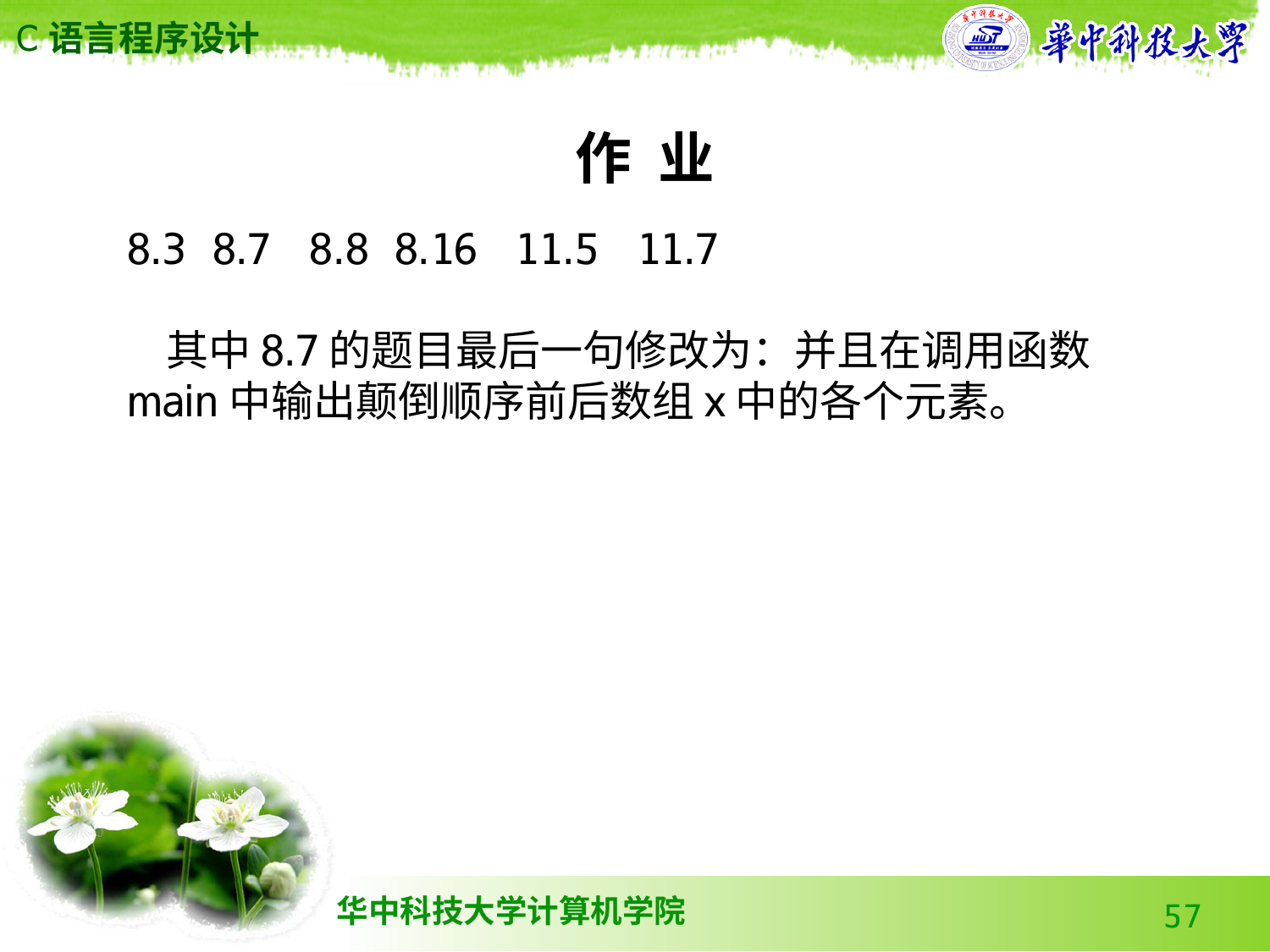

作  业
8.3  8.7   8.8  8.16   11.5   11.7

   其中8.7的题目最后一句修改为：并且在调用函数main中输出颠倒顺序前后数组x中的各个元素。
57